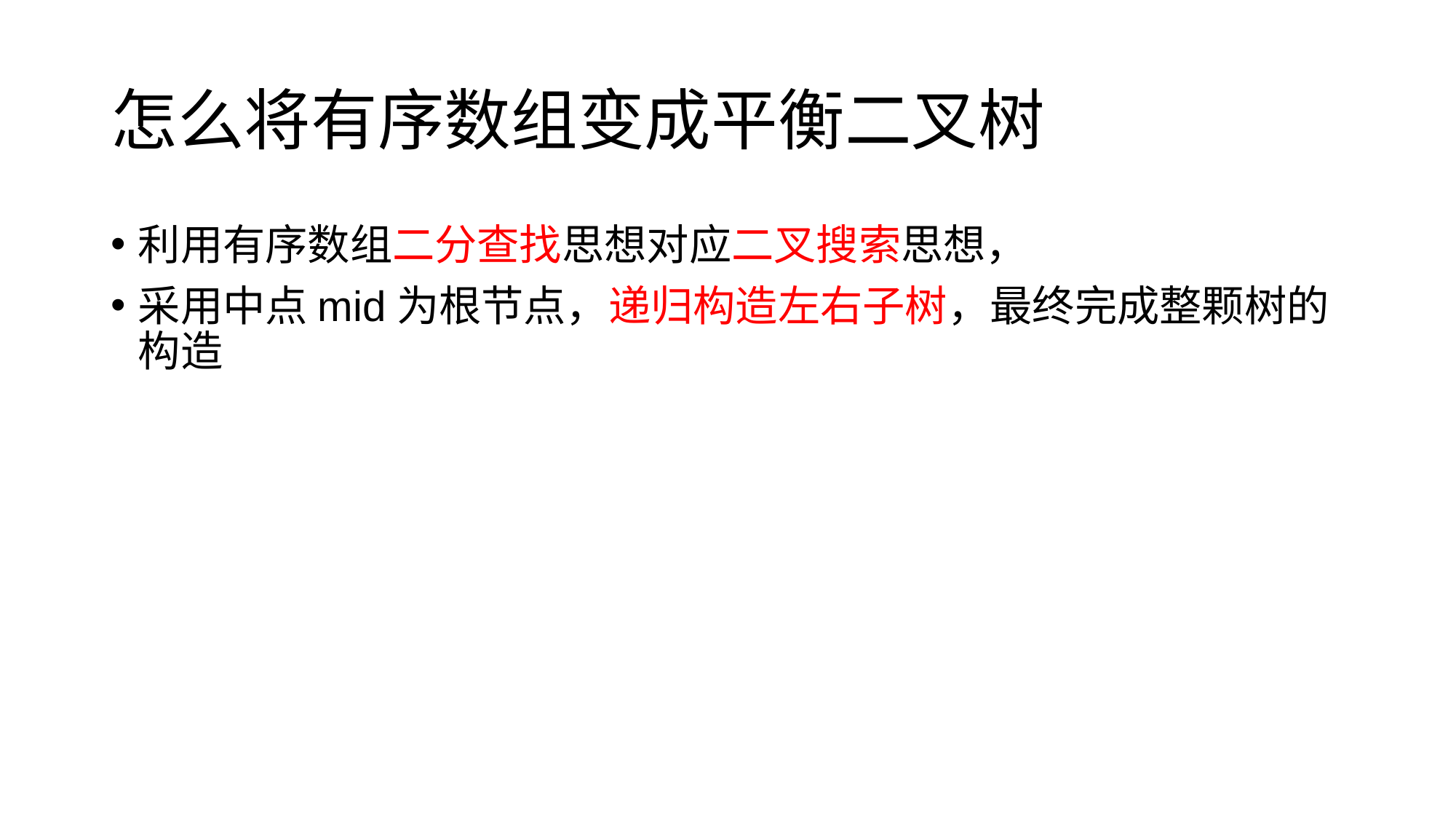

# 怎么将有序数组变成平衡二叉树
利用有序数组二分查找思想对应二叉搜索思想，
采用中点mid为根节点，递归构造左右子树，最终完成整颗树的构造